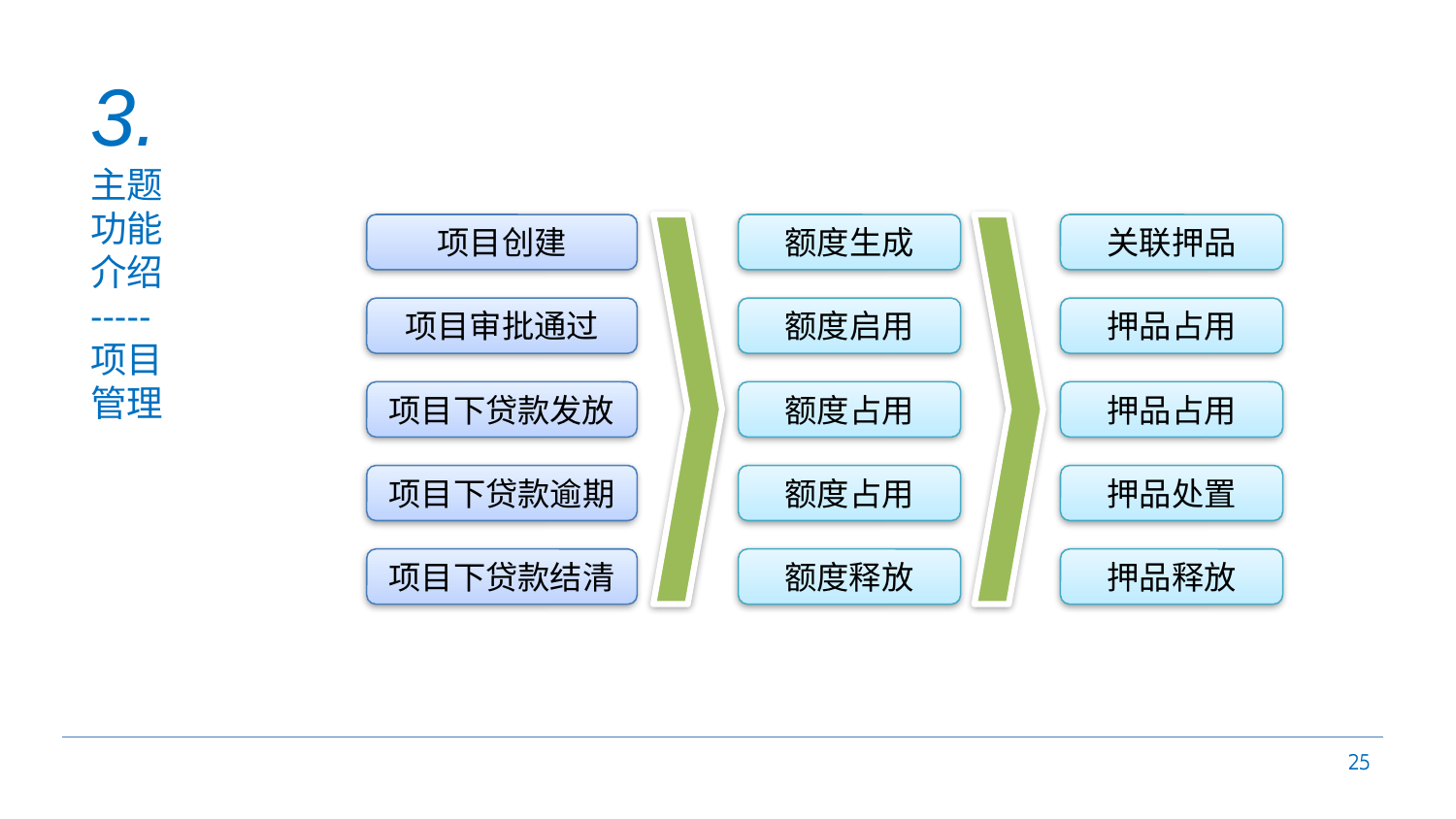

# 3. 主题 功能 介绍 ----- 项目 管理

项目创建

额度生成
关联押品
项目审批通过
额度启用
押品占用
项目下贷款发放
额度占用
押品占用
项目下贷款逾期
额度占用
押品处置
项目下贷款结清
额度释放
押品释放
25